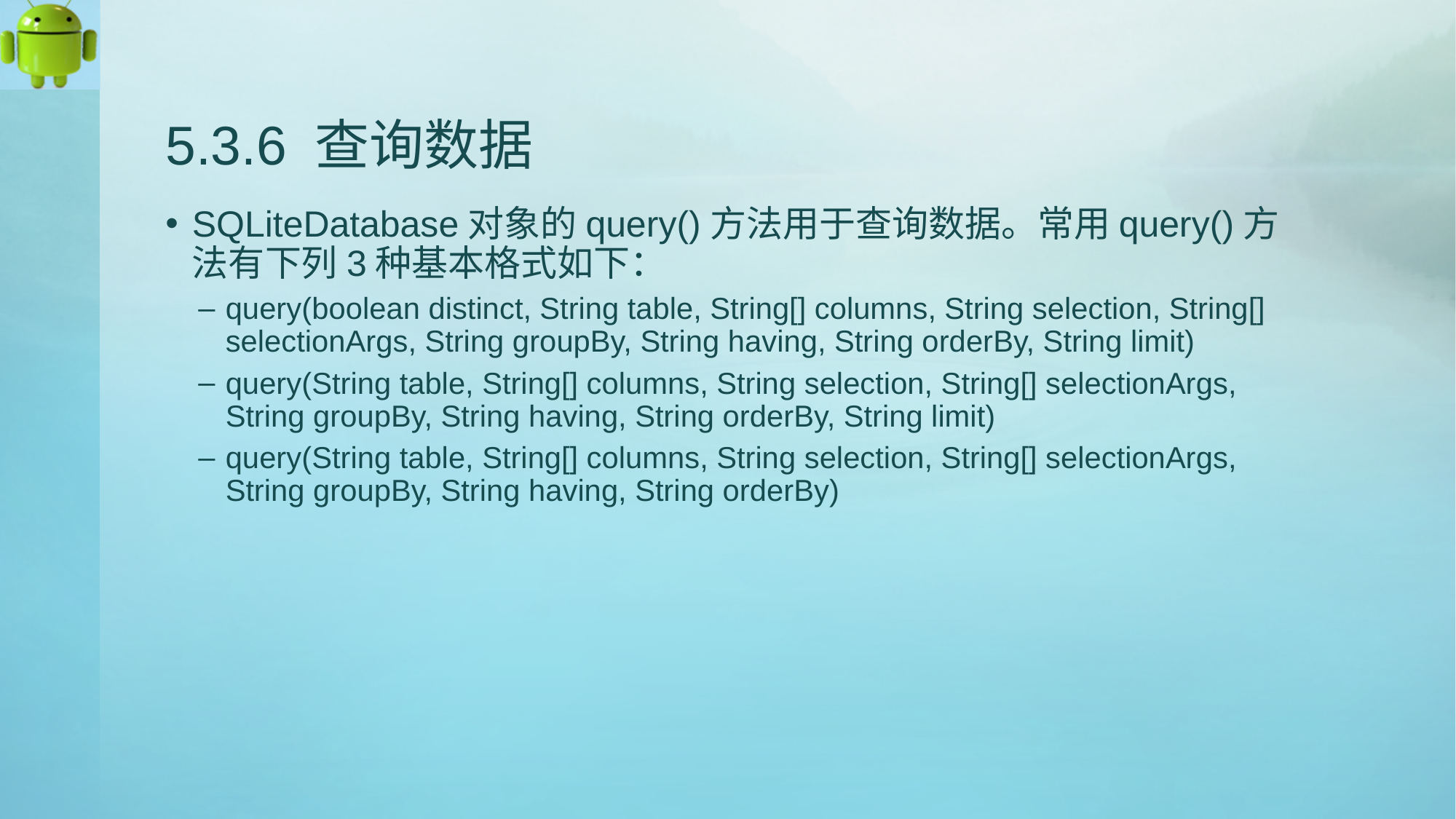

# 5.3.6 查询数据
SQLiteDatabase对象的query()方法用于查询数据。常用query()方法有下列3种基本格式如下：
query(boolean distinct, String table, String[] columns, String selection, String[] selectionArgs, String groupBy, String having, String orderBy, String limit)
query(String table, String[] columns, String selection, String[] selectionArgs, String groupBy, String having, String orderBy, String limit)
query(String table, String[] columns, String selection, String[] selectionArgs, String groupBy, String having, String orderBy)